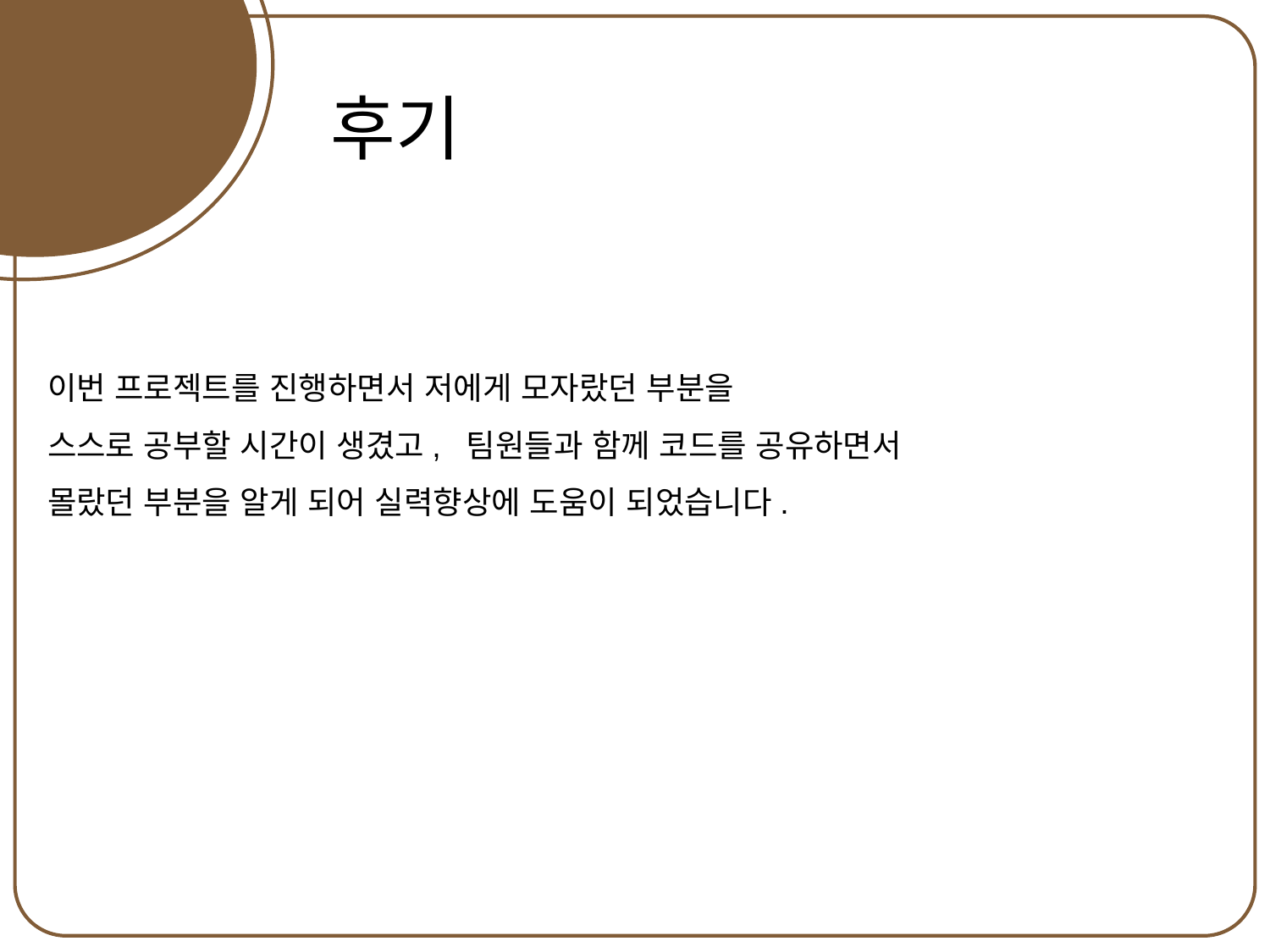

김나영

후기

이번 프로젝트를 진행하면서 저에게 모자랐던 부분을
스스로 공부할 시간이 생겼고,  팀원들과 함께 코드를 공유하면서
몰랐던 부분을 알게 되어 실력향상에 도움이 되었습니다.